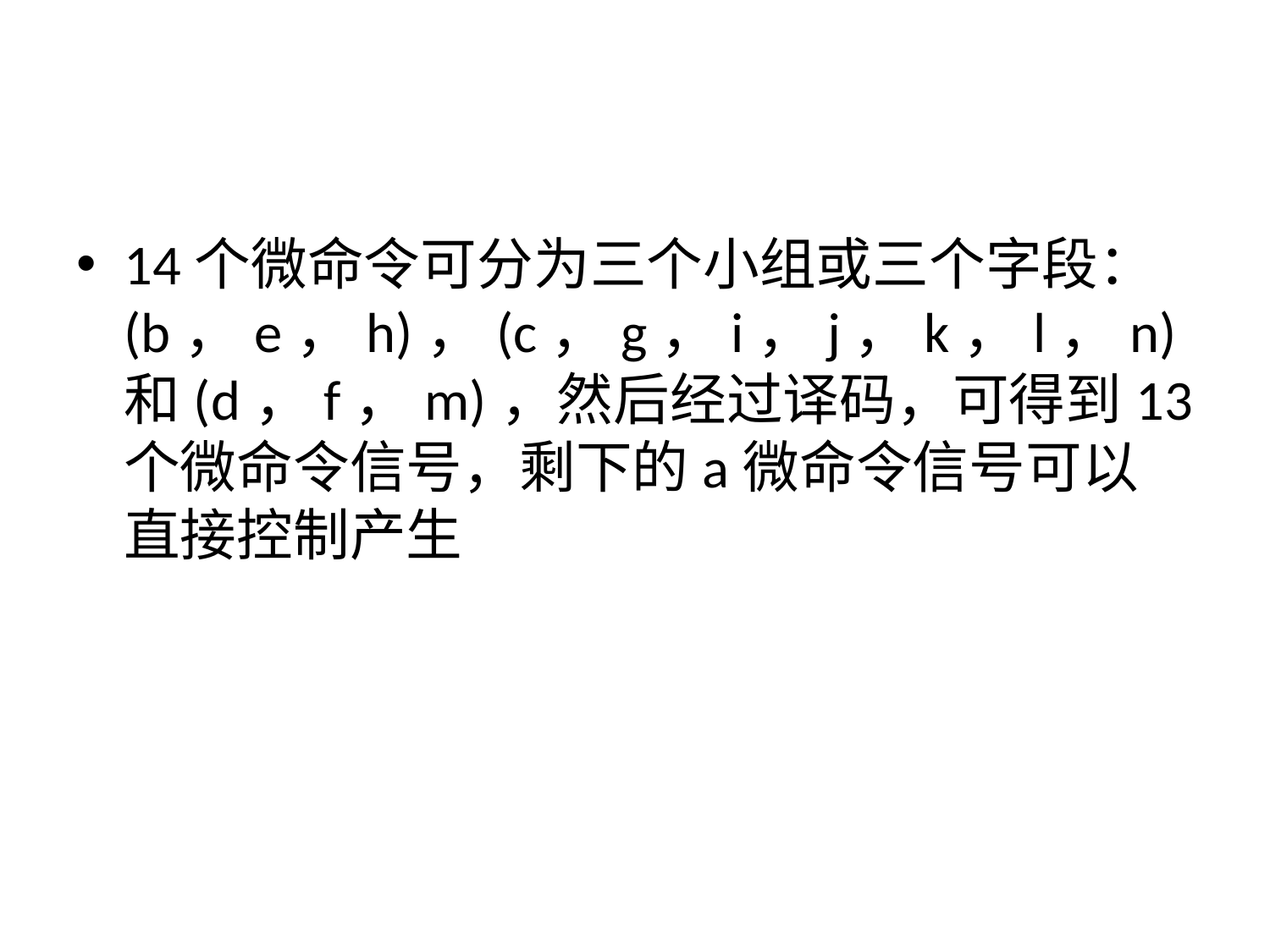

#
14个微命令可分为三个小组或三个字段：(b，e，h)，(c，g，i，j，k，l，n)和(d，f，m)，然后经过译码，可得到13个微命令信号，剩下的a微命令信号可以直接控制产生